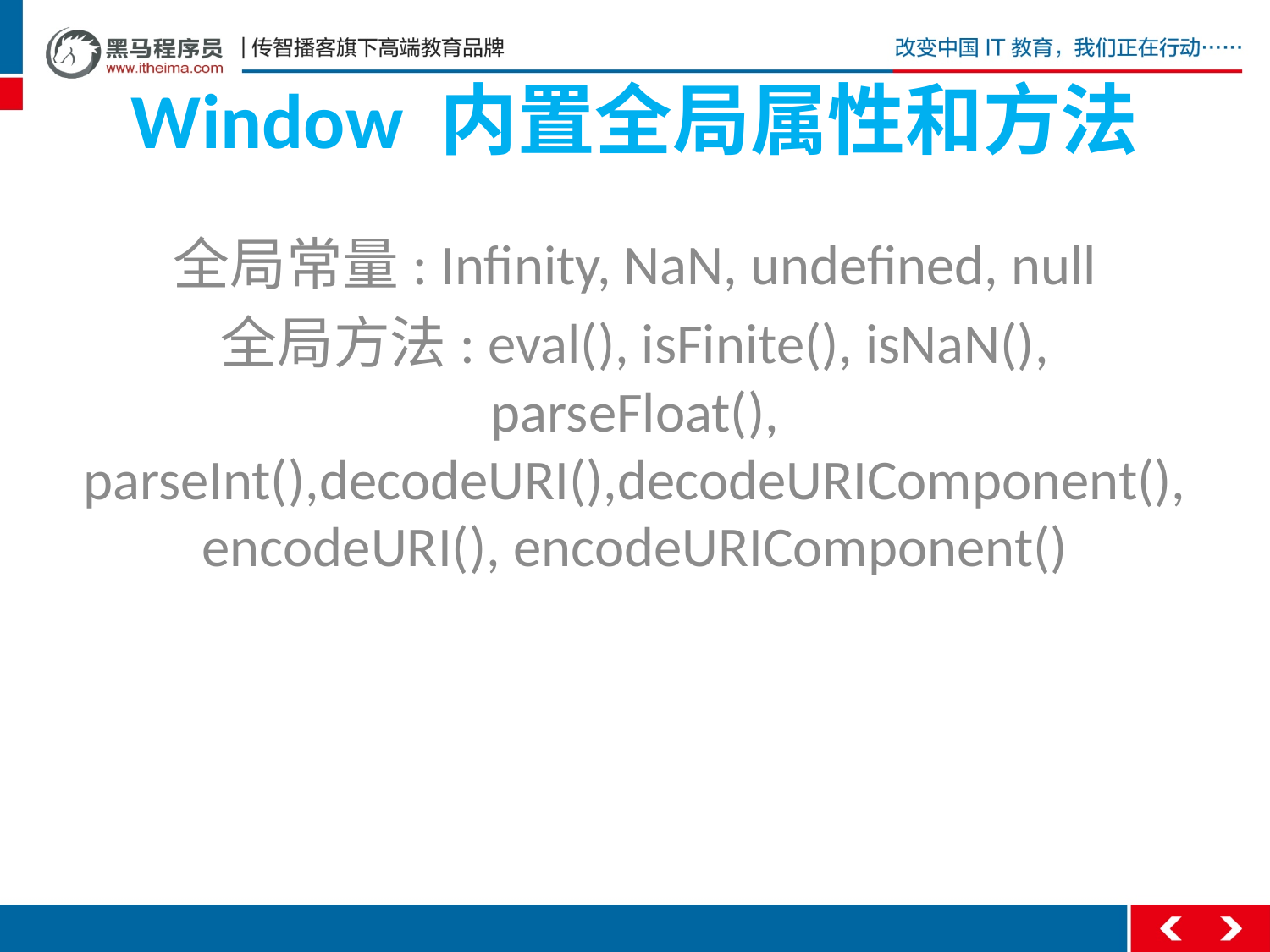

# Window 内置全局属性和方法
全局常量: Infinity, NaN, undefined, null
全局方法: eval(), isFinite(), isNaN(), parseFloat(), parseInt(),decodeURI(),decodeURIComponent(), encodeURI(), encodeURIComponent()